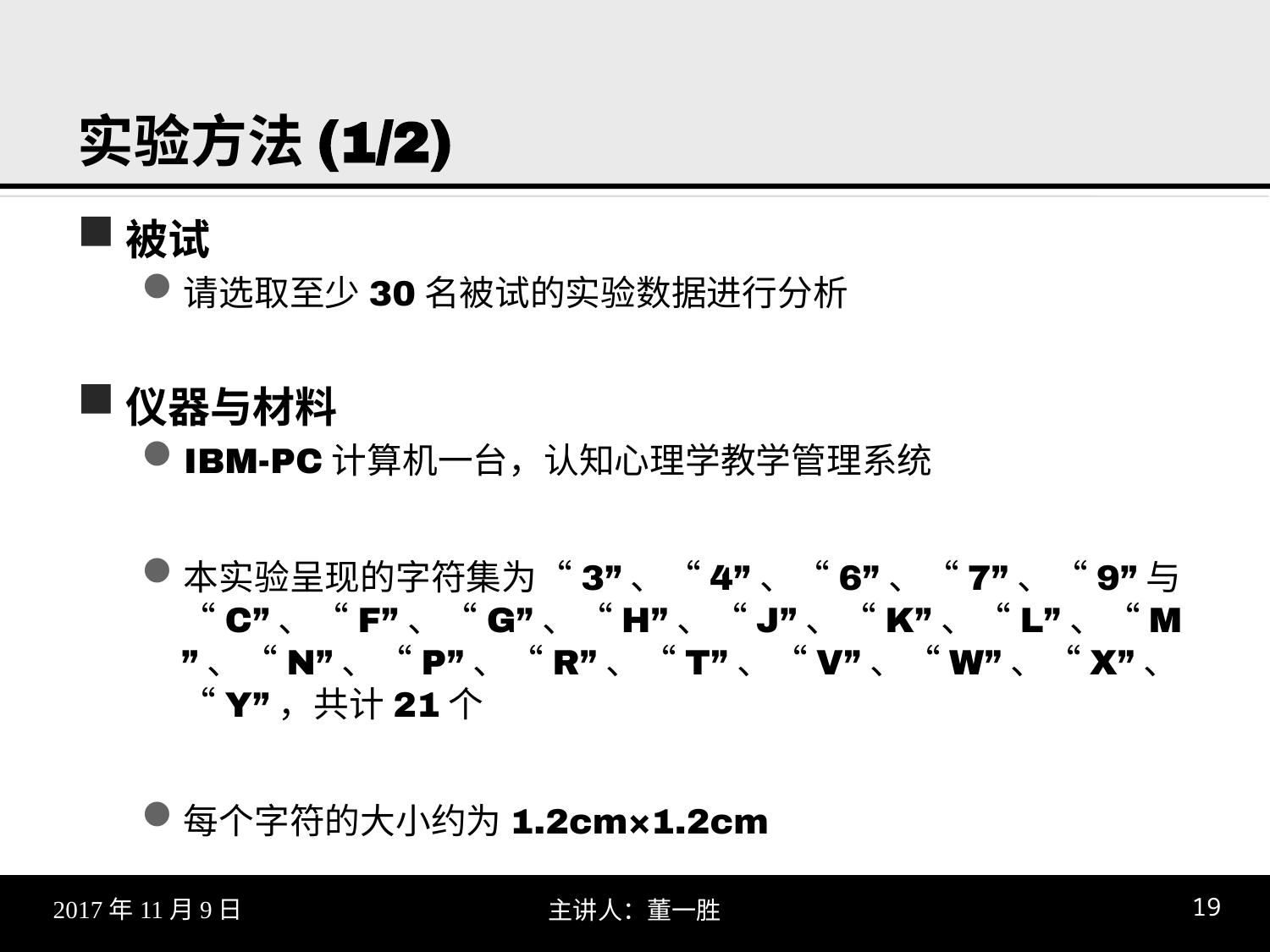

# 实验方法(1/2)
被试
请选取至少30名被试的实验数据进行分析

仪器与材料
IBM-PC计算机一台，认知心理学教学管理系统

本实验呈现的字符集为“3”、“4”、“6”、“7”、“9”与“C”、“F”、“G”、“H”、“J”、“K”、“L”、“M”、“N”、“P”、“R”、“T”、“V”、“W”、“X”、“Y”，共计21个

每个字符的大小约为1.2cm×1.2cm

2017年11月9日
19
主讲人：董一胜